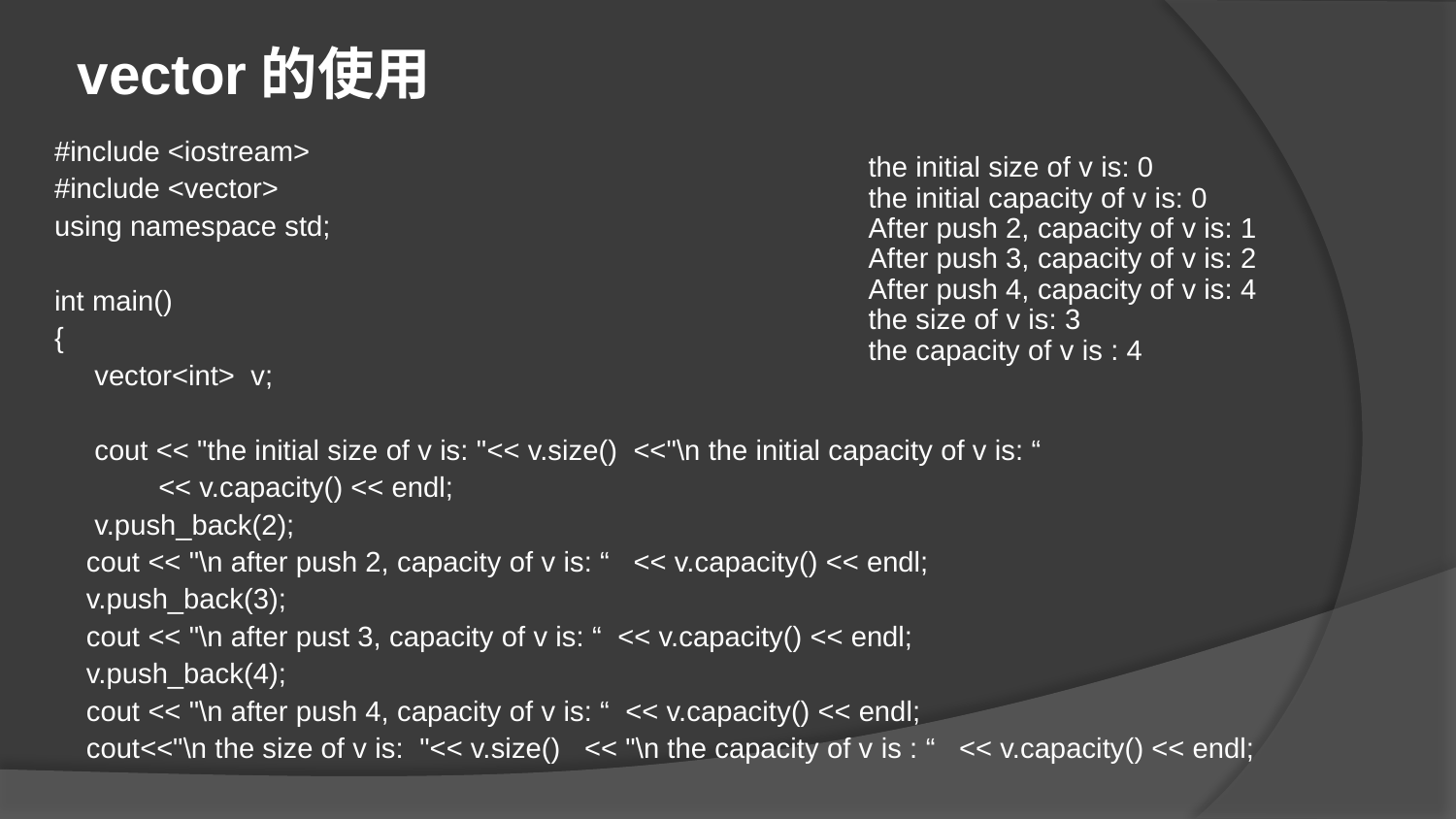

vector的使用
#include <iostream>
#include <vector>
using namespace std;

int main()
{
     vector<int>  v;

     cout << "the initial size of v is: "<< v.size()  <<"\n the initial capacity of v is: “
             << v.capacity() << endl;
     v.push_back(2);
    cout << "\n after push 2, capacity of v is: “   << v.capacity() << endl;
    v.push_back(3);
    cout << "\n after pust 3, capacity of v is: “  << v.capacity() << endl;
    v.push_back(4);
    cout << "\n after push 4, capacity of v is: “  << v.capacity() << endl;
    cout<<"\n the size of v is:  "<< v.size()   << "\n the capacity of v is : “   << v.capacity() << endl;
the initial size of v is: 0
the initial capacity of v is: 0
After push 2, capacity of v is: 1
After push 3, capacity of v is: 2
After push 4, capacity of v is: 4
the size of v is: 3
the capacity of v is : 4